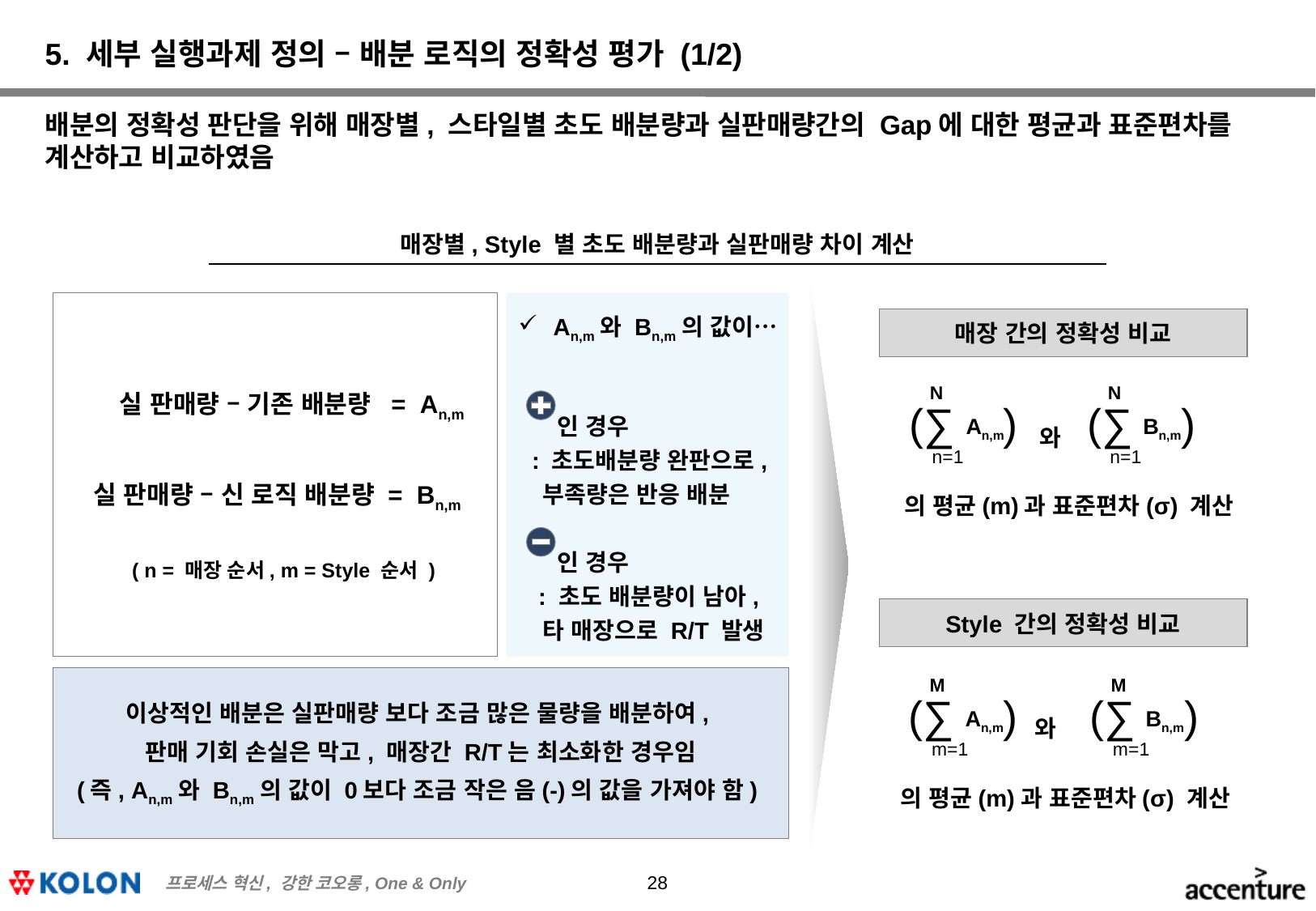

# 5. 세부 실행과제 정의 – 배분 로직의 정확성 평가 (1/2)
배분의 정확성 판단을 위해 매장별, 스타일별 초도 배분량과 실판매량간의 Gap에 대한 평균과 표준편차를 계산하고 비교하였음
매장별, Style 별 초도 배분량과 실판매량 차이 계산

An,m와 Bn,m의 값이…
     인 경우
  : 초도배분량 완판으로, 부족량은 반응 배분

     인 경우
   : 초도 배분량이 남아,
타 매장으로 R/T 발생
매장 간의 정확성 비교
N
(∑    )
An,m
n=1
N
(∑    )
Bn,m
n=1
  실 판매량 – 기존 배분량  =  An,m
실 판매량 – 신 로직 배분량 =  Bn,m

  와
의 평균(m)과 표준편차(σ) 계산

( n = 매장 순서, m = Style 순서 )
Style 간의 정확성 비교
이상적인 배분은 실판매량 보다 조금 많은 물량을 배분하여,
판매 기회 손실은 막고, 매장간 R/T는 최소화한 경우임
(즉, An,m와 Bn,m의 값이 0보다 조금 작은 음(-)의 값을 가져야 함)
M
(∑    )
An,m
m=1
M
(∑    )
Bn,m
m=1
와
의 평균(m)과 표준편차(σ) 계산